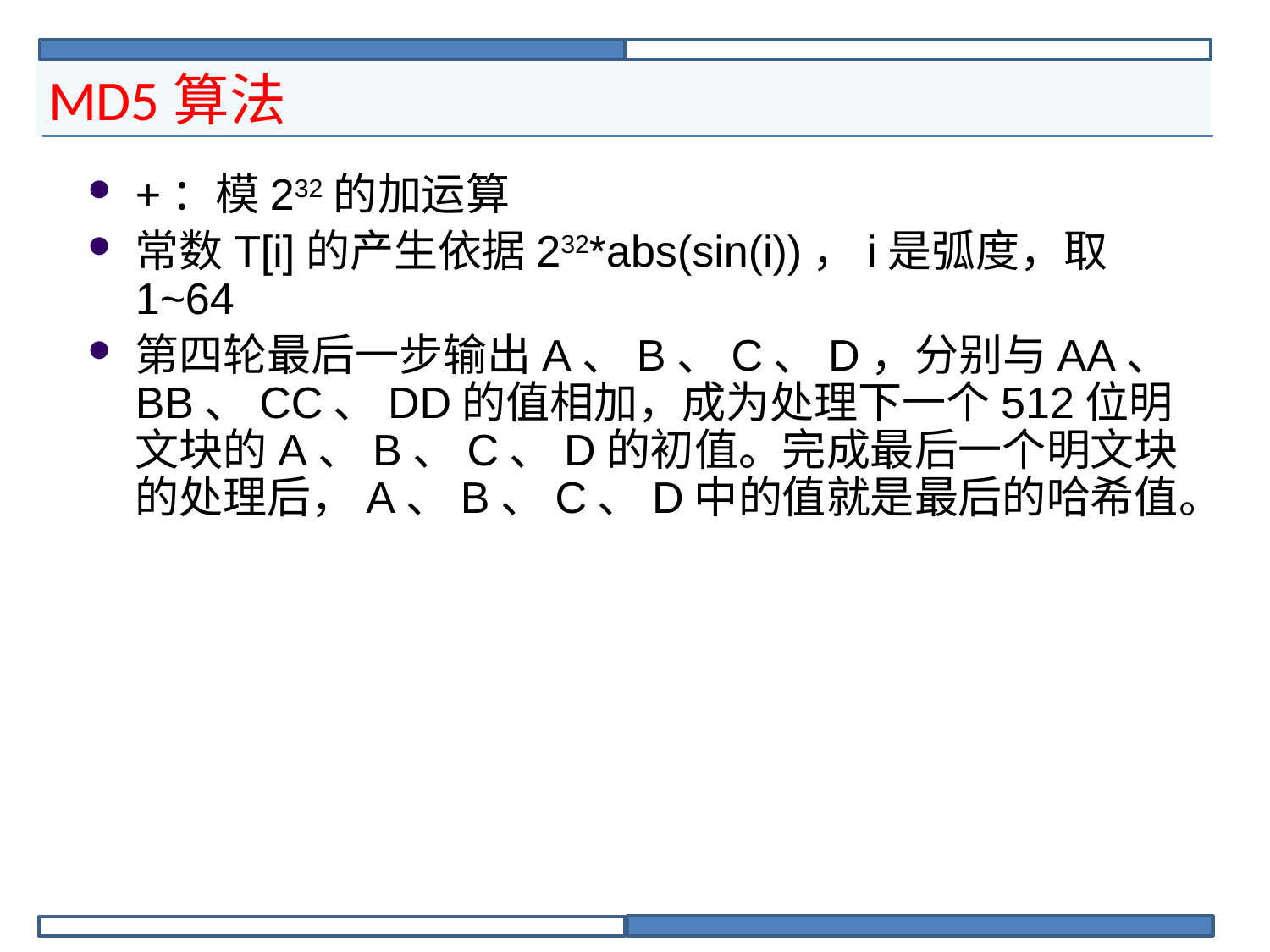

# MD5算法
+：模232的加运算
常数T[i]的产生依据232*abs(sin(i))，i是弧度，取1~64
第四轮最后一步输出A、B、C、D，分别与AA、BB、CC、DD的值相加，成为处理下一个512位明文块的A、B、C、D的初值。完成最后一个明文块的处理后，A、B、C、D中的值就是最后的哈希值。